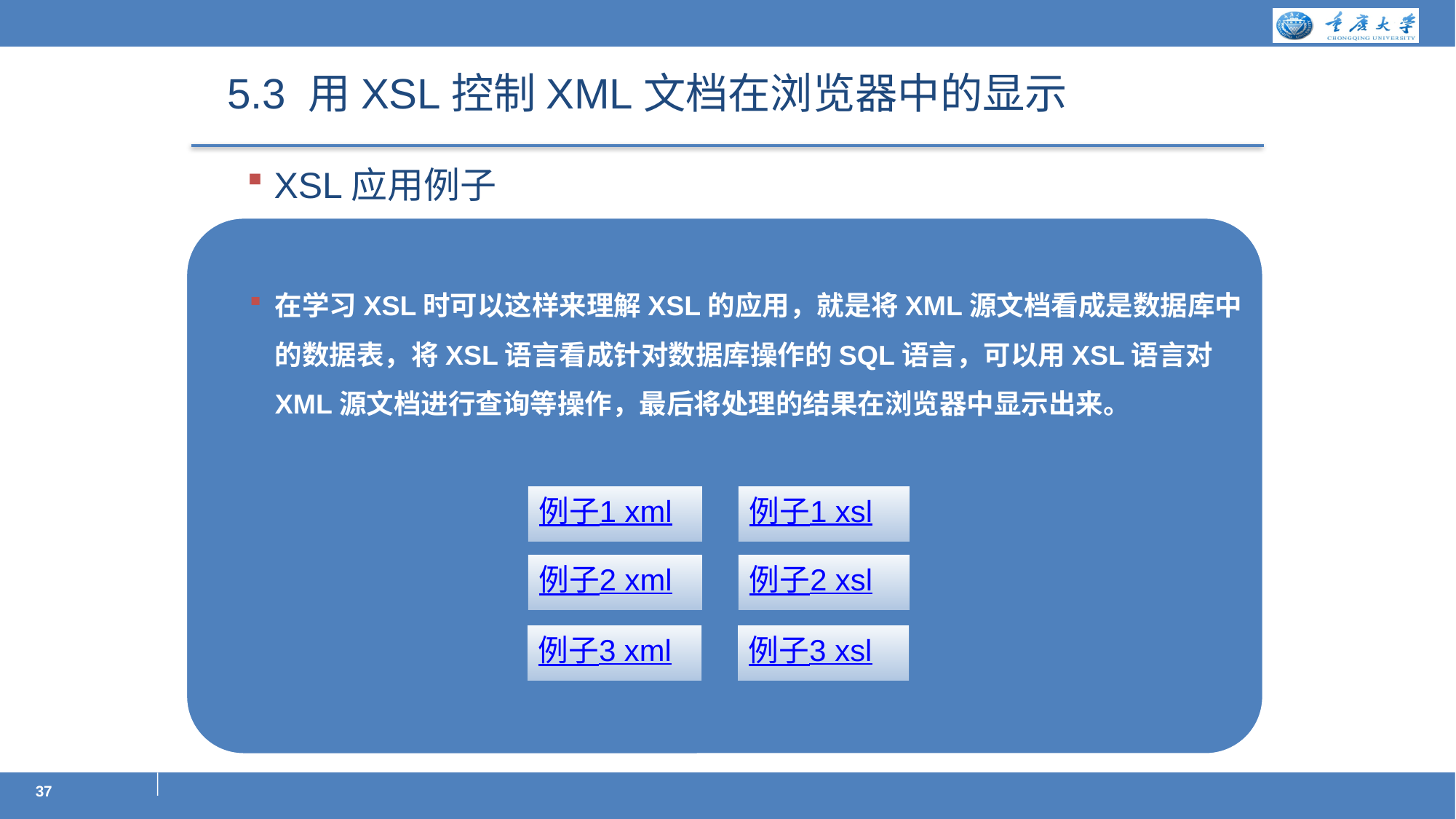

5.3 用XSL控制XML文档在浏览器中的显示
XSL应用例子

在学习XSL时可以这样来理解XSL的应用，就是将XML源文档看成是数据库中的数据表，将XSL语言看成针对数据库操作的SQL语言，可以用XSL语言对XML源文档进行查询等操作，最后将处理的结果在浏览器中显示出来。
例子1 xml
例子1 xsl
例子2 xml
例子2 xsl
例子3 xml
例子3 xsl
37